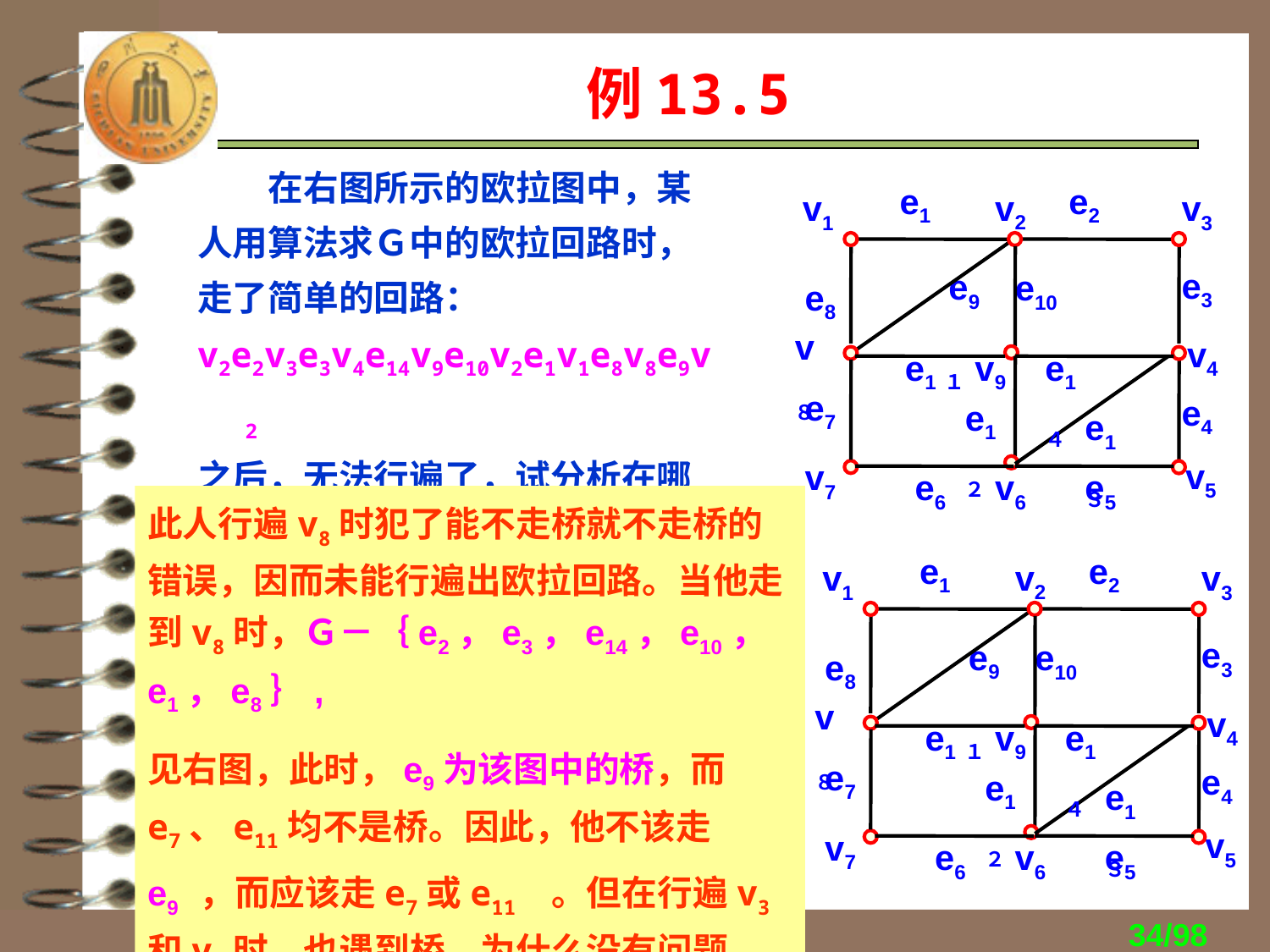

# 例13.5
　　在右图所示的欧拉图中，某
人用算法求Ｇ中的欧拉回路时，
走了简单的回路：
v2e2v3e3v4e14v9e10v2e1v1e8v8e9v2
之后，无法行遍了，试分析在哪
步他犯了错误？
e1
e2
v2
v1
v3

e3
e9
e10
e8
v８
v4
e1１
v9
e1４

e7
e4
e1２
e1３
v5
v7
e6
v6

e5

此人行遍v8时犯了能不走桥就不走桥的错误，因而未能行遍出欧拉回路。当他走到v8时，Ｇ－｛e2，e3，e14，e10，e1，e8｝,
见右图，此时，e9为该图中的桥，而e7、e11均不是桥。因此，他不该走e9 ，而应该走e7或e11 。但在行遍v3和v1时，也遇到桥，为什么没有问题呢？
e1
e2
v2
v1
v3

e3
e9
e10
e8
v８
v4
e1１
v9
e1４

e7
e4
e1２
e1３
v5
v7
e6
v6

e5

2018/11/29
计算机学院
34/98